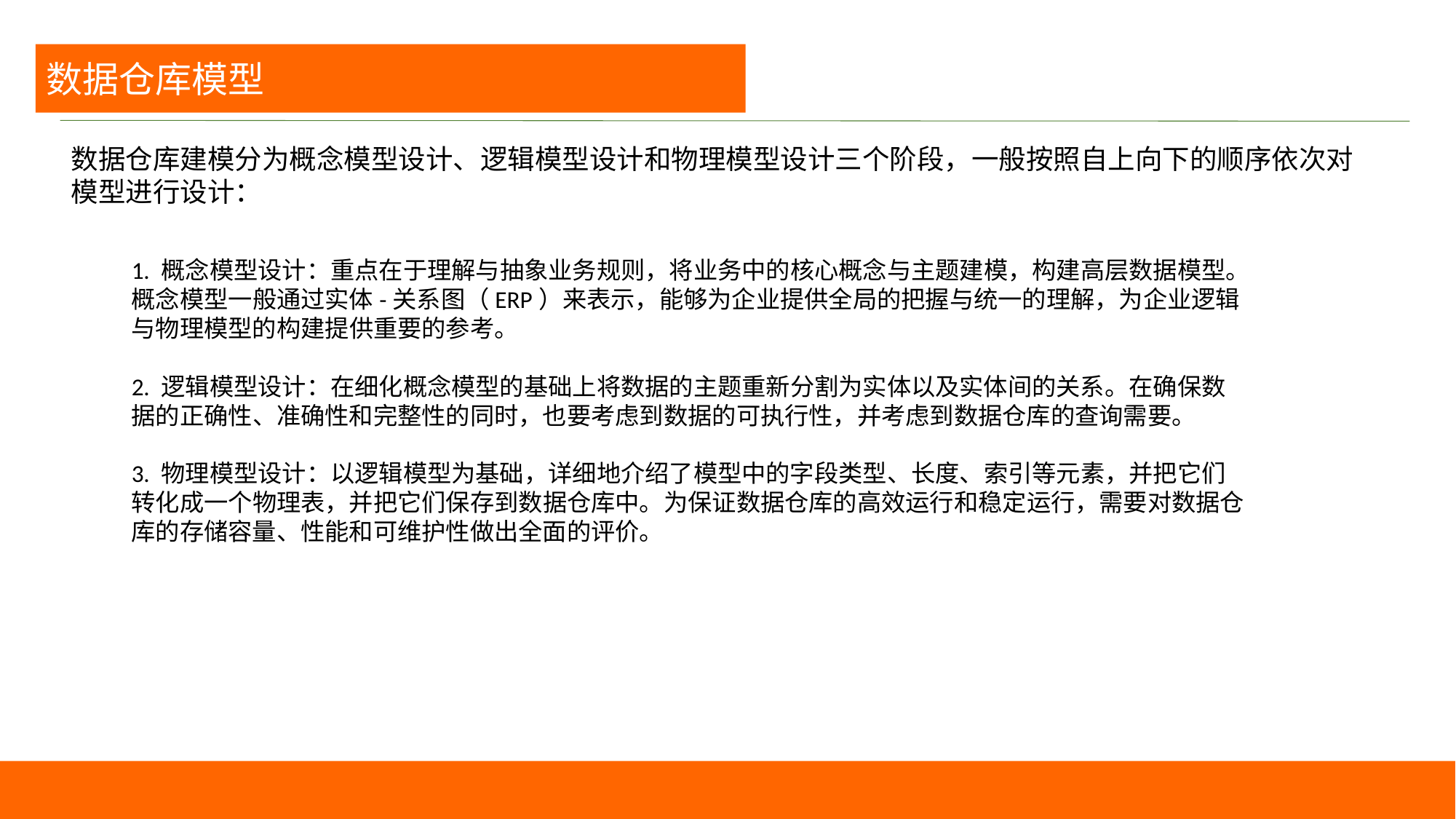

数据仓库模型
数据仓库建模分为概念模型设计、逻辑模型设计和物理模型设计三个阶段，一般按照自上向下的顺序依次对模型进行设计：

1. 概念模型设计：重点在于理解与抽象业务规则，将业务中的核心概念与主题建模，构建高层数据模型。概念模型一般通过实体-关系图（ERP）来表示，能够为企业提供全局的把握与统一的理解，为企业逻辑与物理模型的构建提供重要的参考。

2. 逻辑模型设计：在细化概念模型的基础上将数据的主题重新分割为实体以及实体间的关系。在确保数据的正确性、准确性和完整性的同时，也要考虑到数据的可执行性，并考虑到数据仓库的查询需要。

3. 物理模型设计：以逻辑模型为基础，详细地介绍了模型中的字段类型、长度、索引等元素，并把它们转化成一个物理表，并把它们保存到数据仓库中。为保证数据仓库的高效运行和稳定运行，需要对数据仓库的存储容量、性能和可维护性做出全面的评价。
51